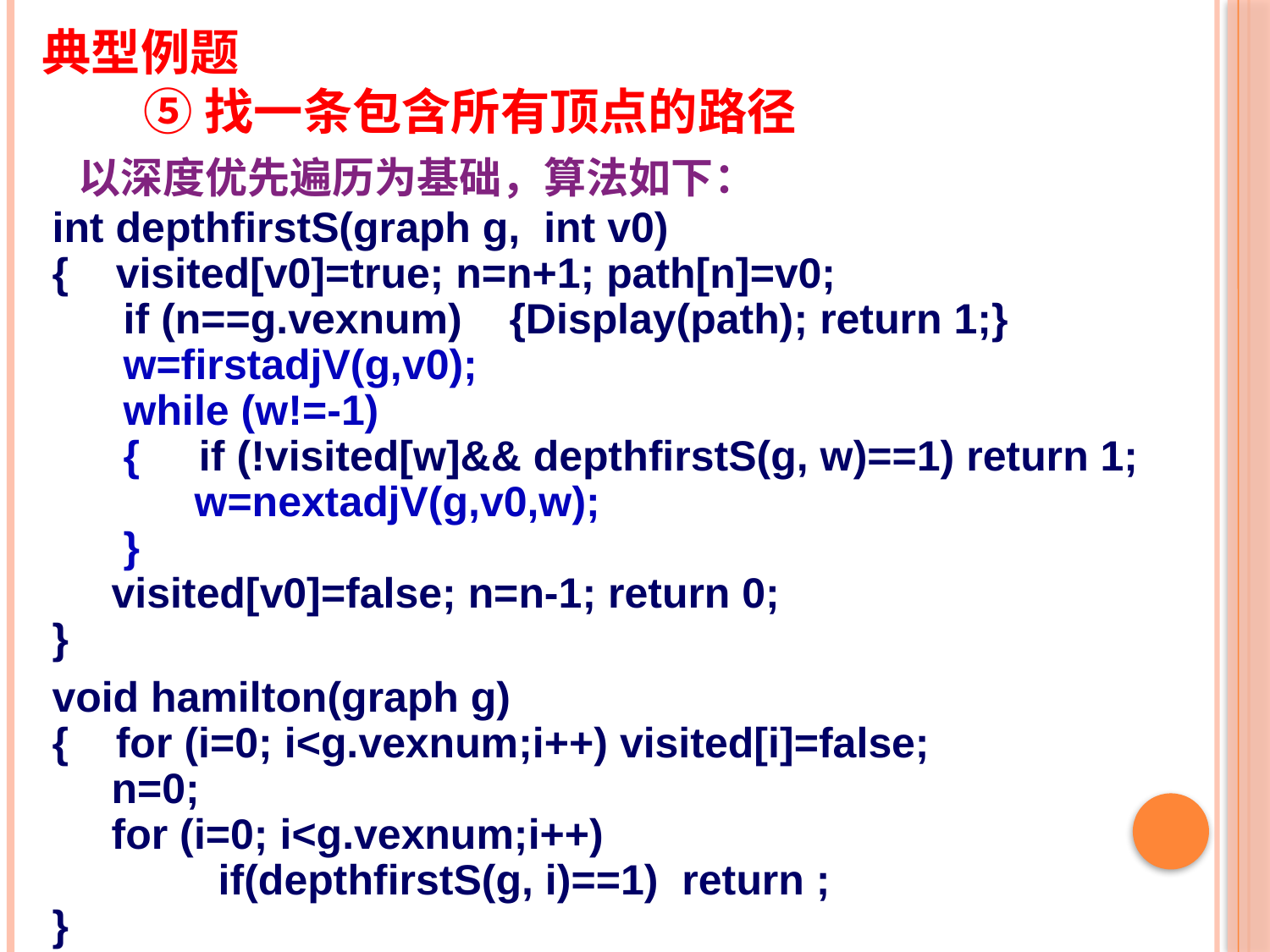

典型例题
# ⑤找一条包含所有顶点的路径
 以深度优先遍历为基础，算法如下：
int depthfirstS(graph g,  int v0)
{    visited[v0]=true; n=n+1; path[n]=v0;
      if (n==g.vexnum)    {Display(path); return 1;}
      w=firstadjV(g,v0);
      while (w!=-1)
      {     if (!visited[w]&& depthfirstS(g, w)==1) return 1;
            w=nextadjV(g,v0,w);
      }
     visited[v0]=false; n=n-1; return 0;
}
void hamilton(graph g)
{    for (i=0; i<g.vexnum;i++) visited[i]=false;
     n=0;
     for (i=0; i<g.vexnum;i++)
              if(depthfirstS(g, i)==1)  return ;
}